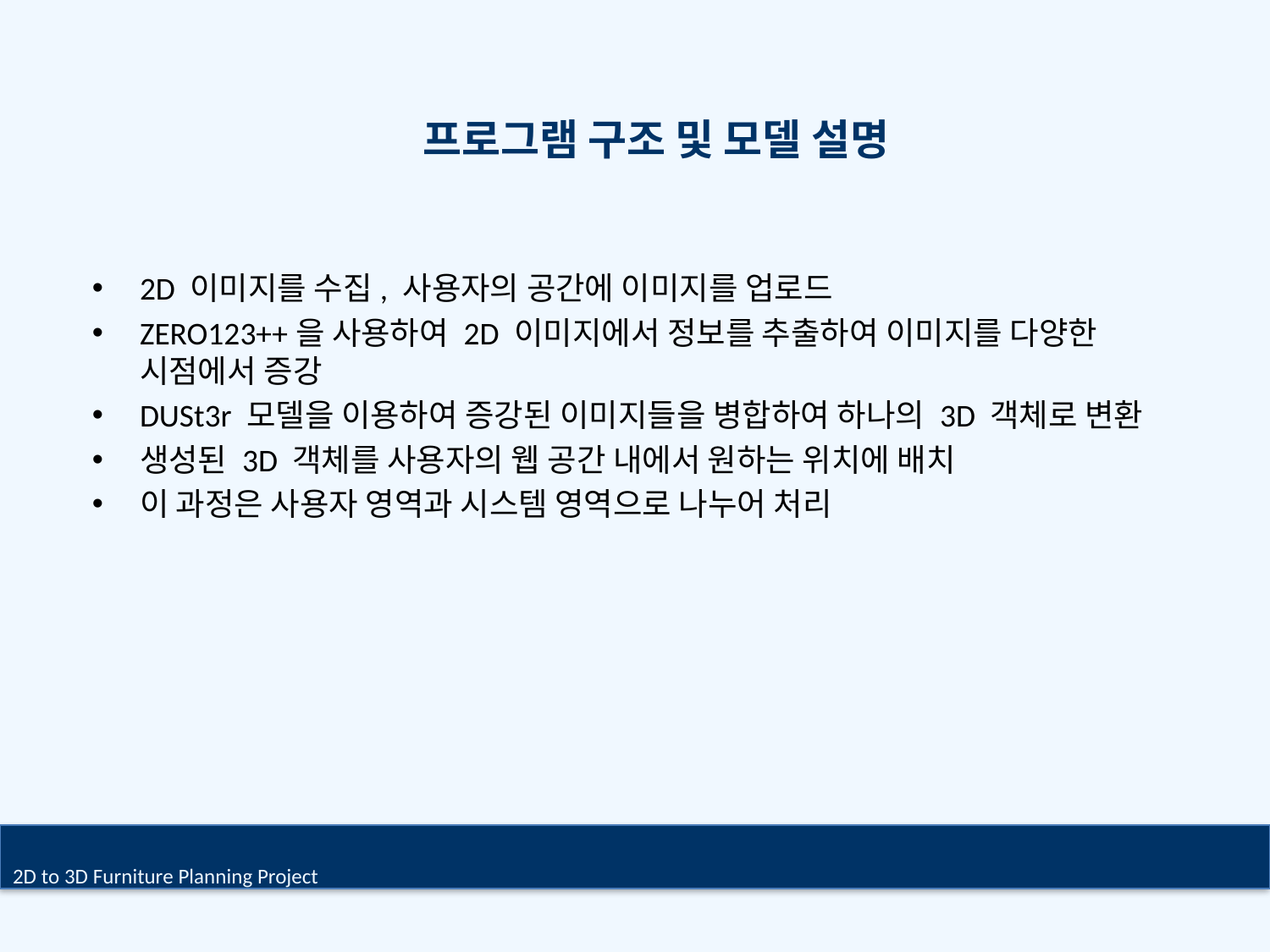

프로그램 구조 및 모델 설명

2D 이미지를 수집, 사용자의 공간에 이미지를 업로드
ZERO123++을 사용하여 2D 이미지에서 정보를 추출하여 이미지를 다양한 시점에서 증강
DUSt3r 모델을 이용하여 증강된 이미지들을 병합하여 하나의 3D 객체로 변환
생성된 3D 객체를 사용자의 웹 공간 내에서 원하는 위치에 배치
이 과정은 사용자 영역과 시스템 영역으로 나누어 처리

2D to 3D Furniture Planning Project